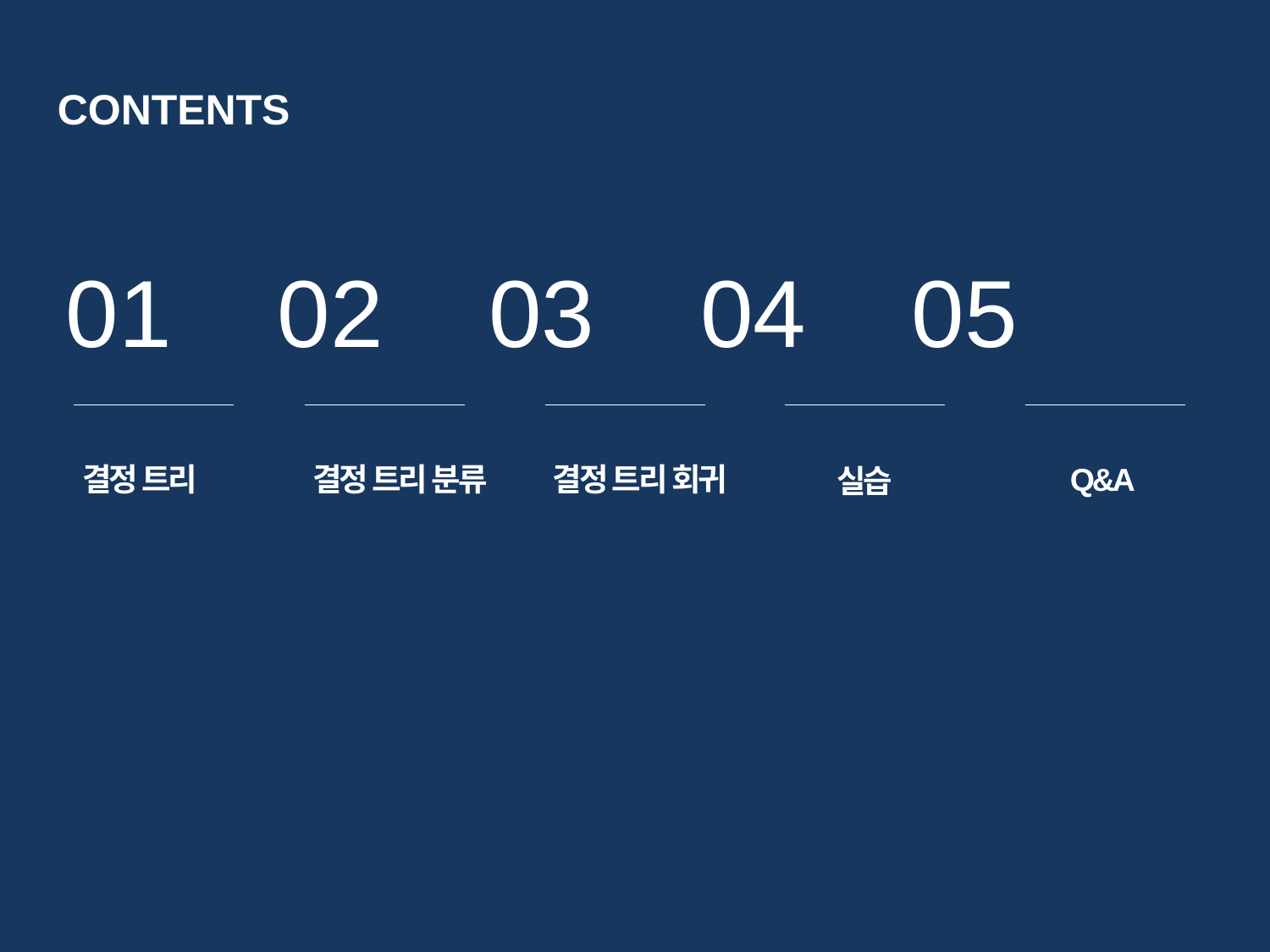

CONTENTS
01    02    03    04    05
결정 트리
결정 트리 분류
결정 트리 회귀
Q&A
실습